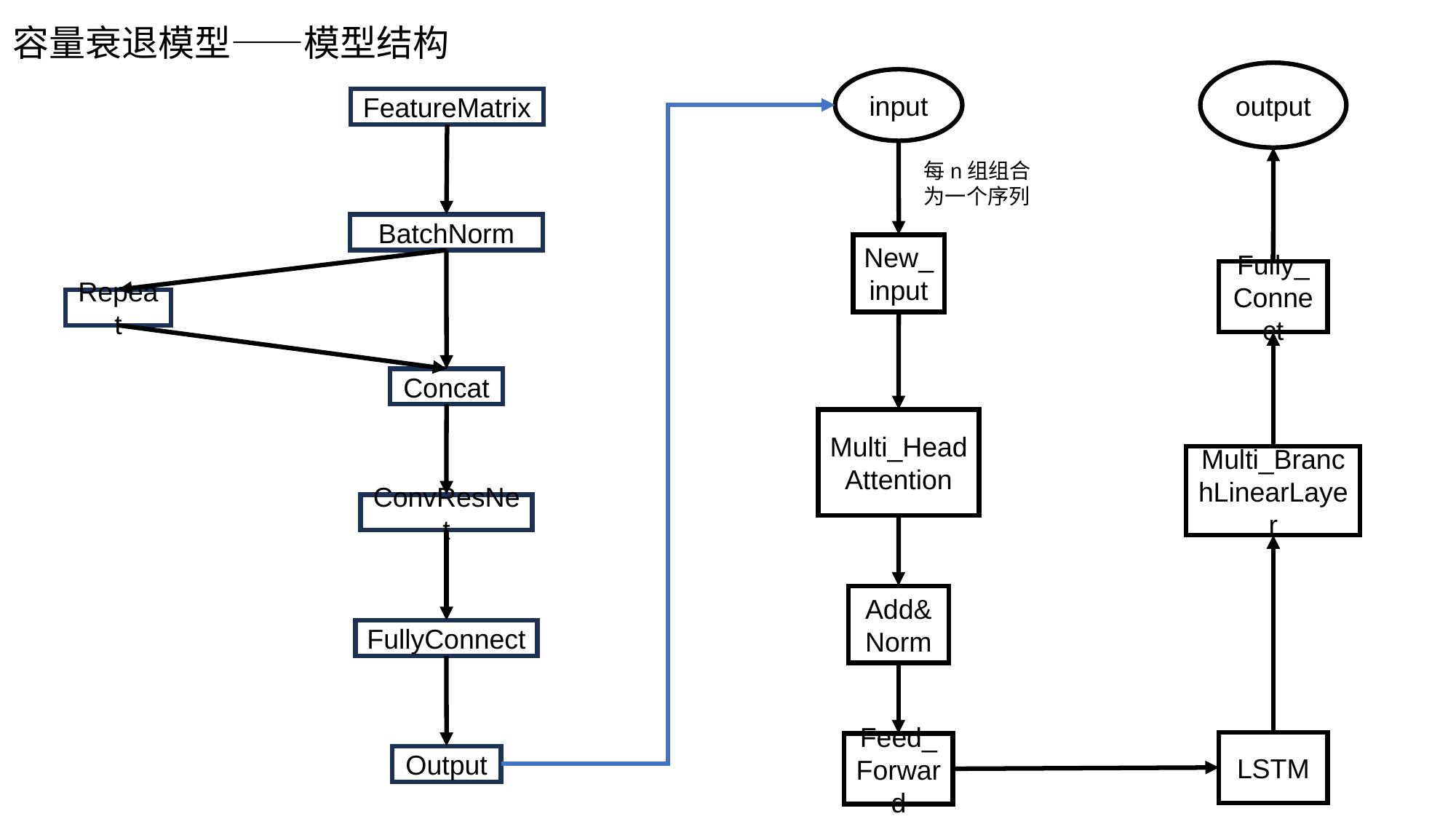

容量衰退模型——模型结构
output
input
FeatureMatrix
每n组组合为一个序列
BatchNorm
New_input
Fully_Connect
Repeat
Concat
Multi_Head Attention
Multi_BranchLinearLayer
ConvResNet
Add&Norm
FullyConnect
LSTM
Feed_Forward
Output